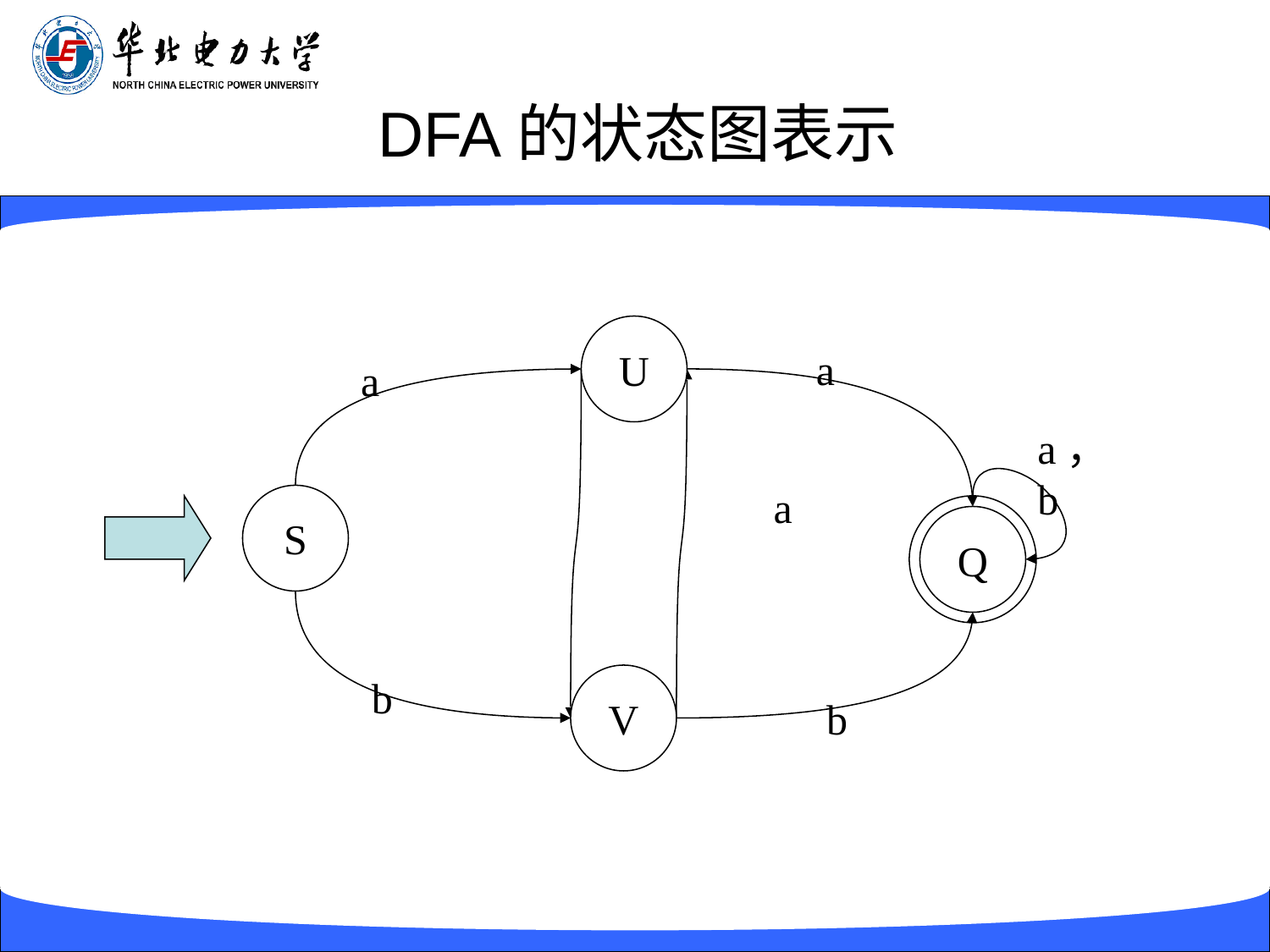

# DFA的状态图表示
U
V
S

Q
a
a
a，b
a

b
b